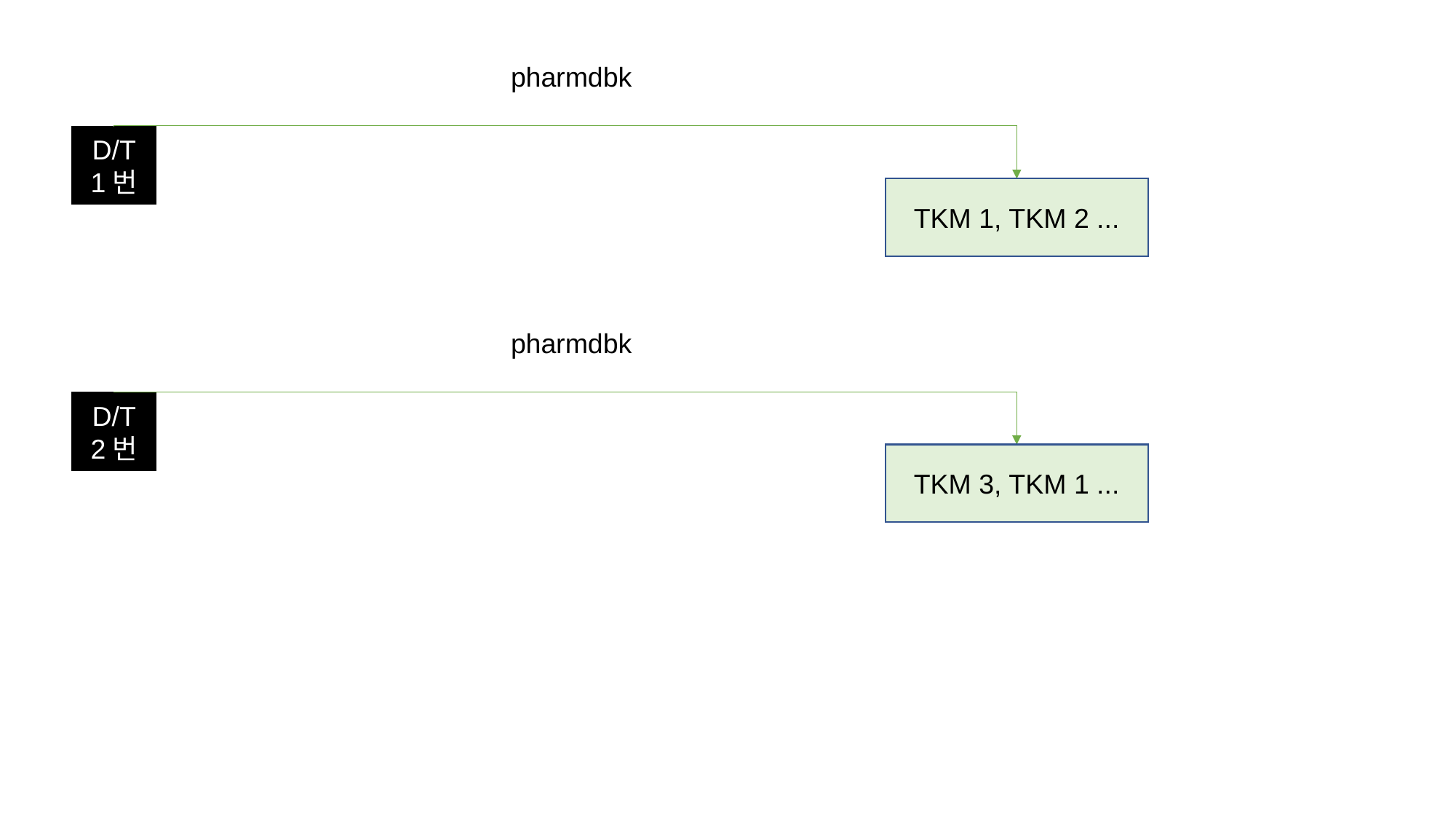

pharmdbk
D/T 1번
TKM 1, TKM 2 ...
pharmdbk
D/T 2번
TKM 3, TKM 1 ...